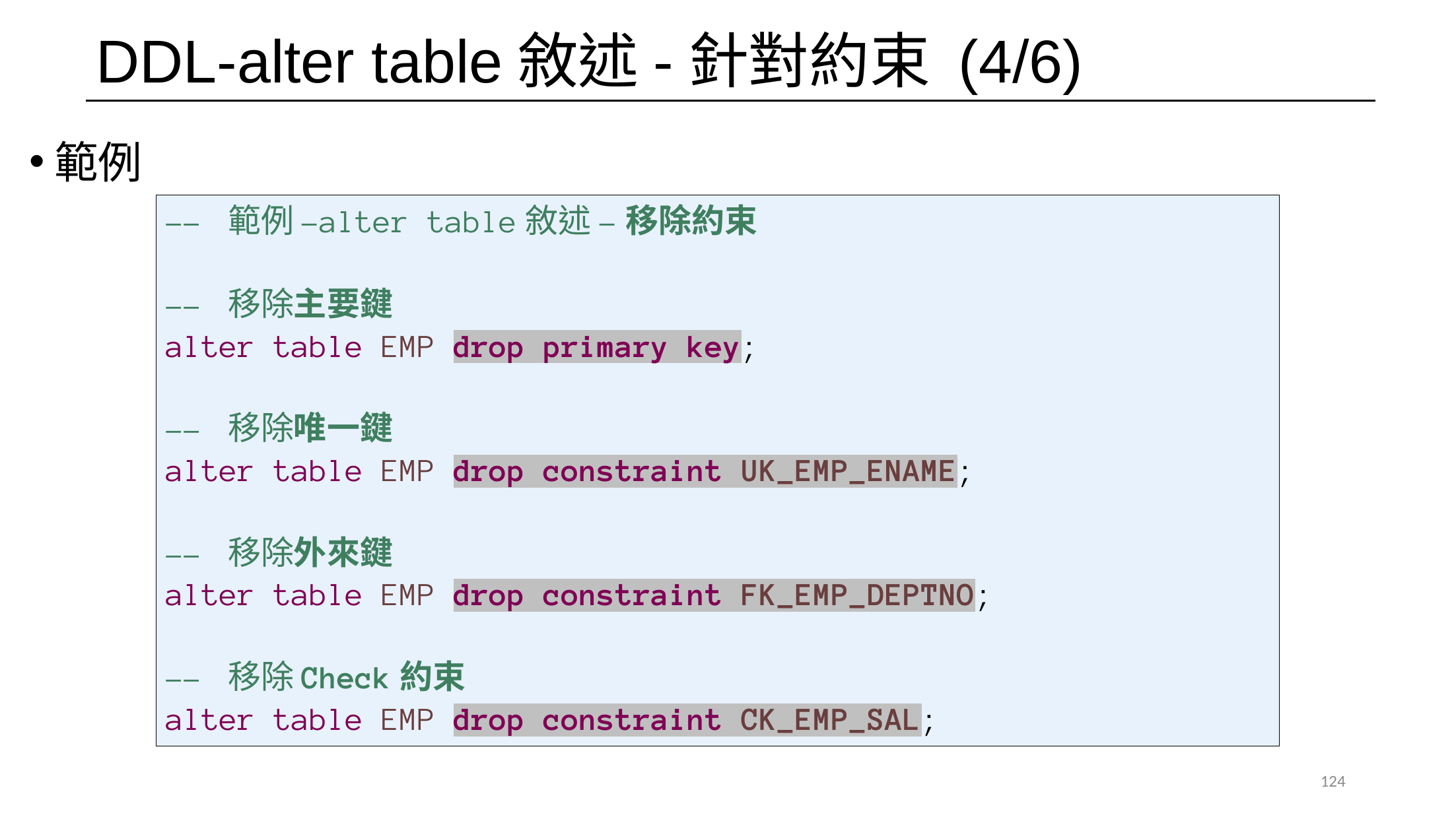

# DDL-alter table敘述-針對約束 (4/6)
範例
-- 範例-alter table敘述-移除約束

-- 移除主要鍵
alter table EMP drop primary key;

-- 移除唯一鍵
alter table EMP drop constraint UK_EMP_ENAME;

-- 移除外來鍵
alter table EMP drop constraint FK_EMP_DEPTNO;

-- 移除Check約束
alter table EMP drop constraint CK_EMP_SAL;
124